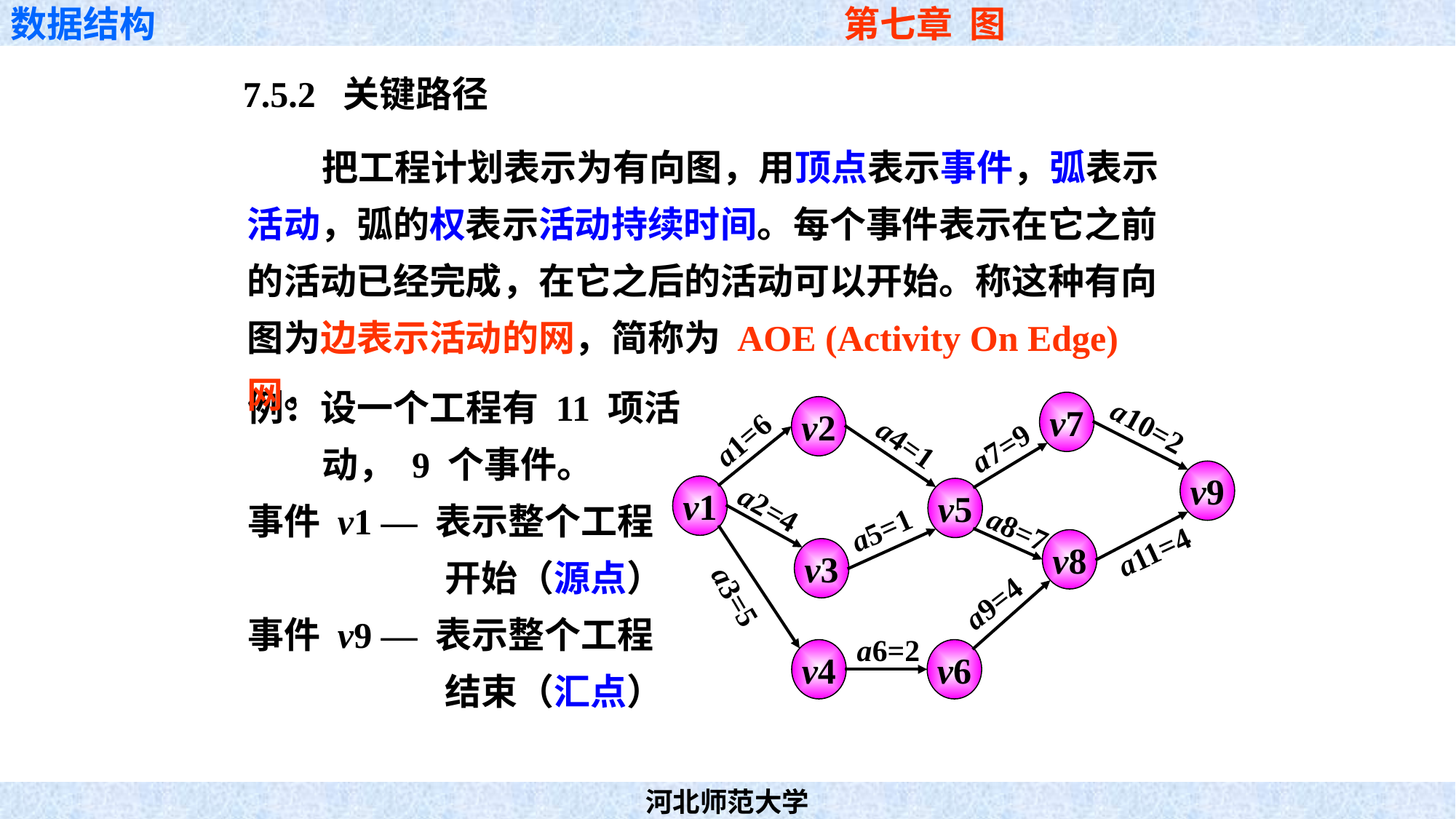

7.5.2  关键路径
        把工程计划表示为有向图，用顶点表示事件，弧表示
活动，弧的权表示活动持续时间。每个事件表示在它之前
的活动已经完成，在它之后的活动可以开始。称这种有向
图为边表示活动的网，简称为 AOE (Activity On Edge) 网。
例：设一个工程有 11 项活
        动， 9 个事件。
事件 v1 — 表示整个工程
                       开始（源点）
事件 v9 — 表示整个工程
                       结束（汇点）
v7
v2
a10=2
a1=6
a4=1
a7=9
v9
v1
v5
a2=4
a5=1
a8=7
a11=4
v8
v3
a3=5
a9=4
a6=2
v4
v6